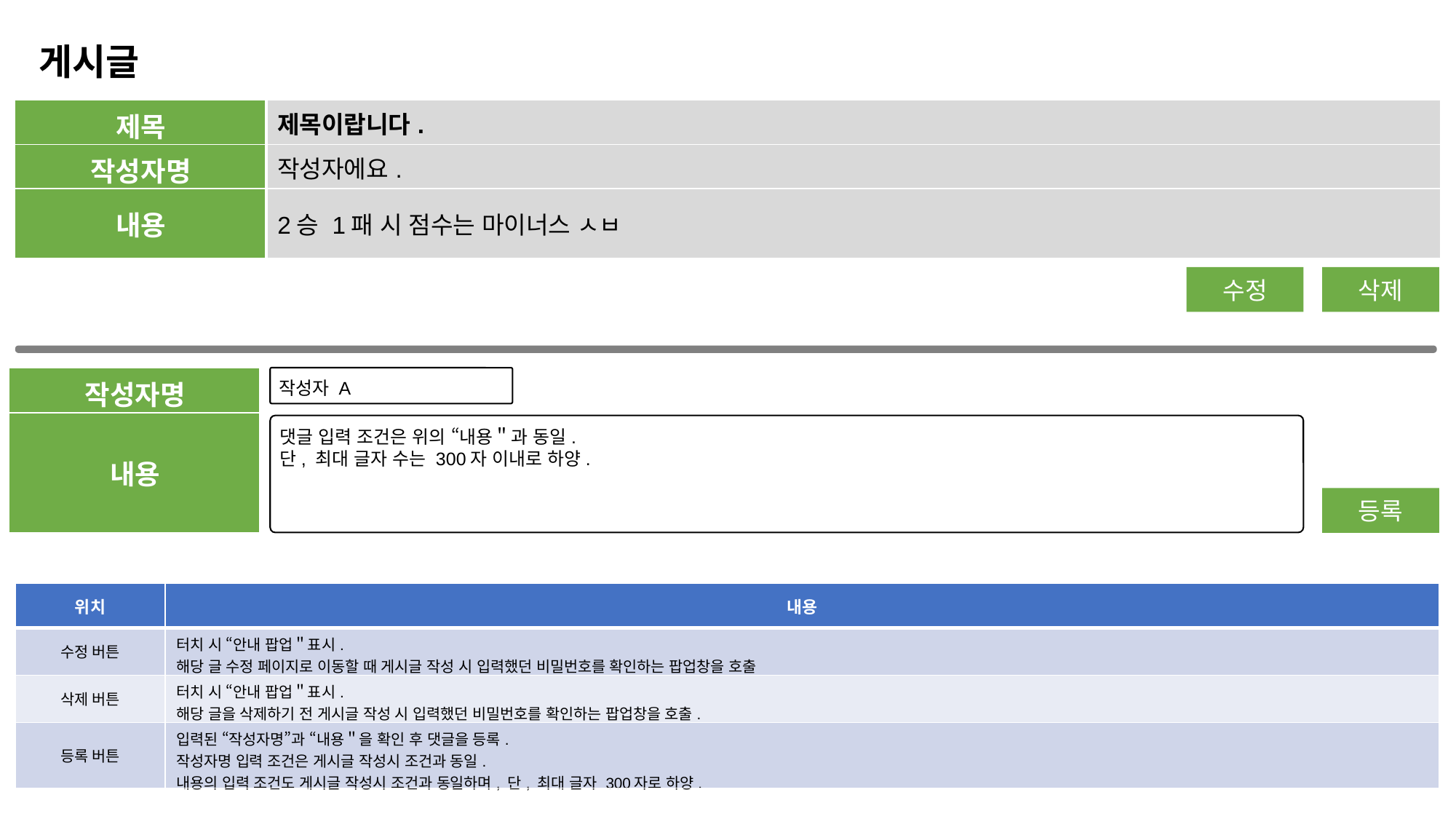

게시글
| 제목 | 제목이랍니다. |
| --- | --- |
| 작성자명 | 작성자에요. |
| 내용 | 2승 1패 시 점수는 마이너스 ㅅㅂ |
수정
삭제

| 작성자명 |
| --- |
| 내용 |
작성자 A
댓글 입력 조건은 위의 “내용＂과 동일.
단, 최대 글자 수는 300자 이내로 하양.
등록
| 위치 | 내용 |
| --- | --- |
| 수정 버튼 | 터치 시 “안내 팝업＂표시. 해당 글 수정 페이지로 이동할 때 게시글 작성 시 입력했던 비밀번호를 확인하는 팝업창을 호출 |
| 삭제 버튼 | 터치 시 “안내 팝업＂표시. 해당 글을 삭제하기 전 게시글 작성 시 입력했던 비밀번호를 확인하는 팝업창을 호출. |
| 등록 버튼 | 입력된 “작성자명”과 “내용＂을 확인 후 댓글을 등록. 작성자명 입력 조건은 게시글 작성시 조건과 동일. 내용의 입력 조건도 게시글 작성시 조건과 동일하며, 단, 최대 글자 300자로 하양. |